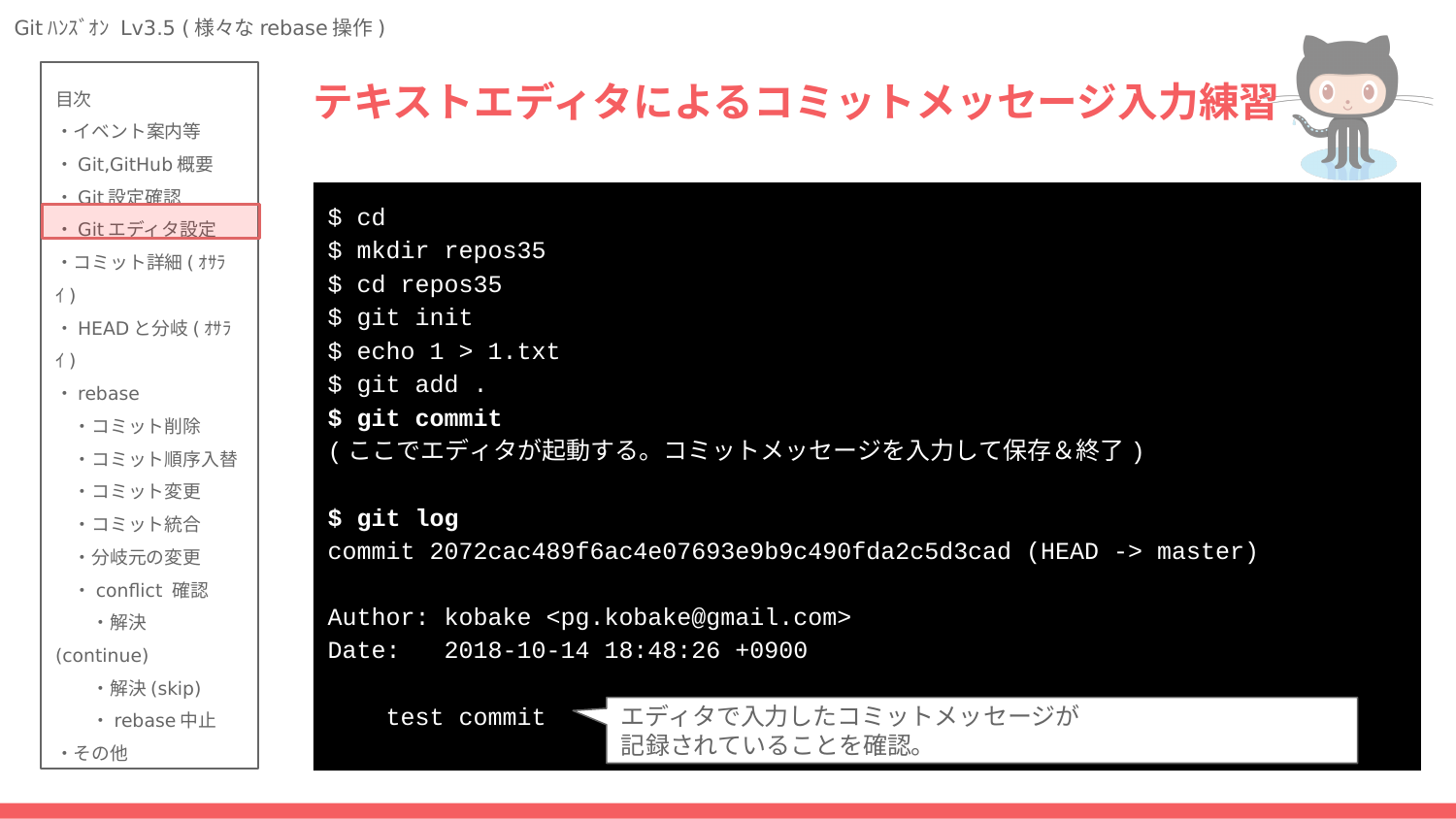

# テキストエディタによるコミットメッセージ入力練習
$ cd
$ mkdir repos35
$ cd repos35
$ git init
$ echo 1 > 1.txt
$ git add .
$ git commit
(ここでエディタが起動する。コミットメッセージを入力して保存＆終了)
$ git log
commit 2072cac489f6ac4e07693e9b9c490fda2c5d3cad (HEAD -> master)
Author: kobake <pg.kobake@gmail.com>
Date:   2018-10-14 18:48:26 +0900

    test commit

エディタで入力したコミットメッセージが
記録されていることを確認。